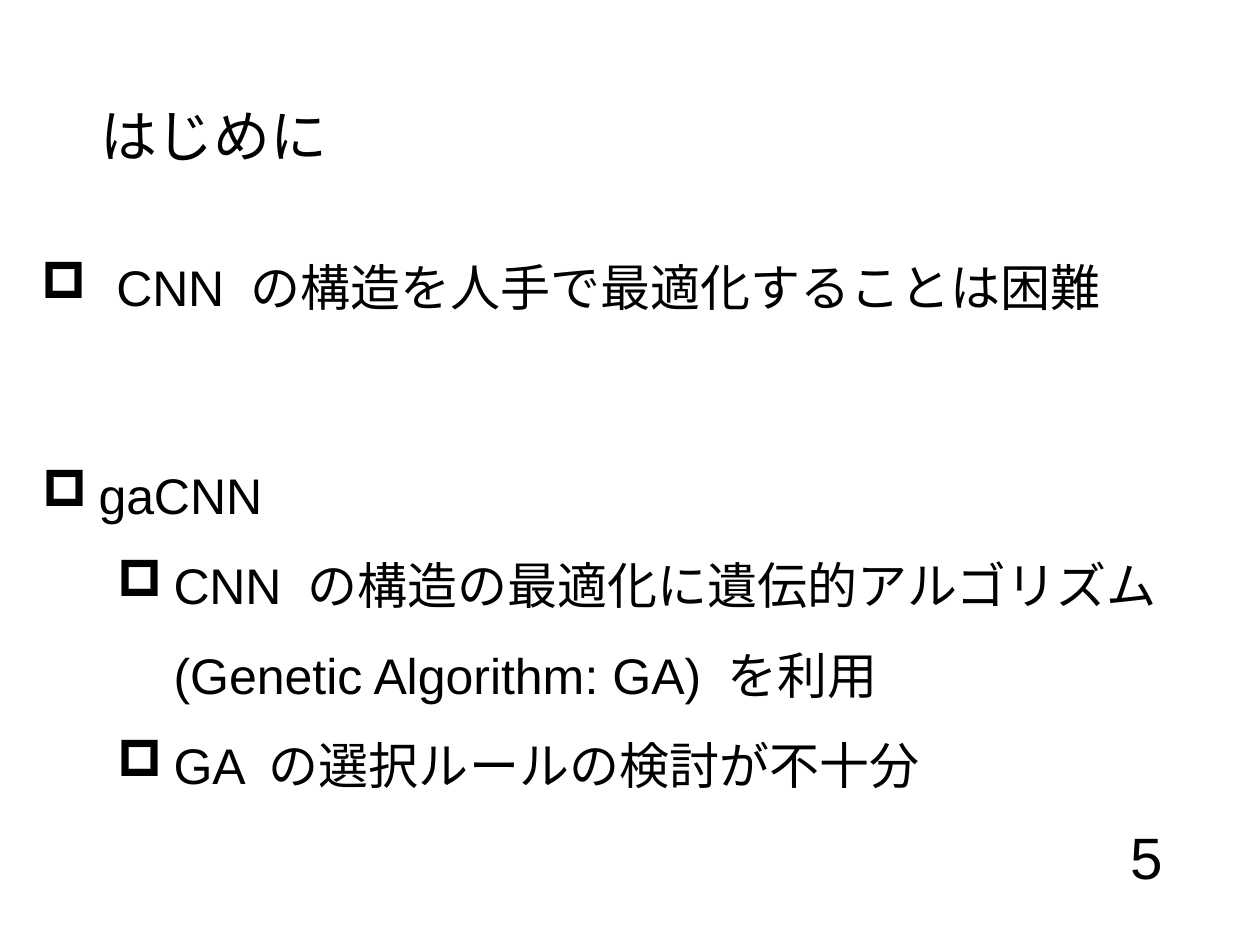

# はじめに
CNN の構造を人手で最適化することは困難
gaCNN
CNN の構造の最適化に遺伝的アルゴリズム
(Genetic Algorithm: GA) を利用
GA の選択ルールの検討が不十分
5